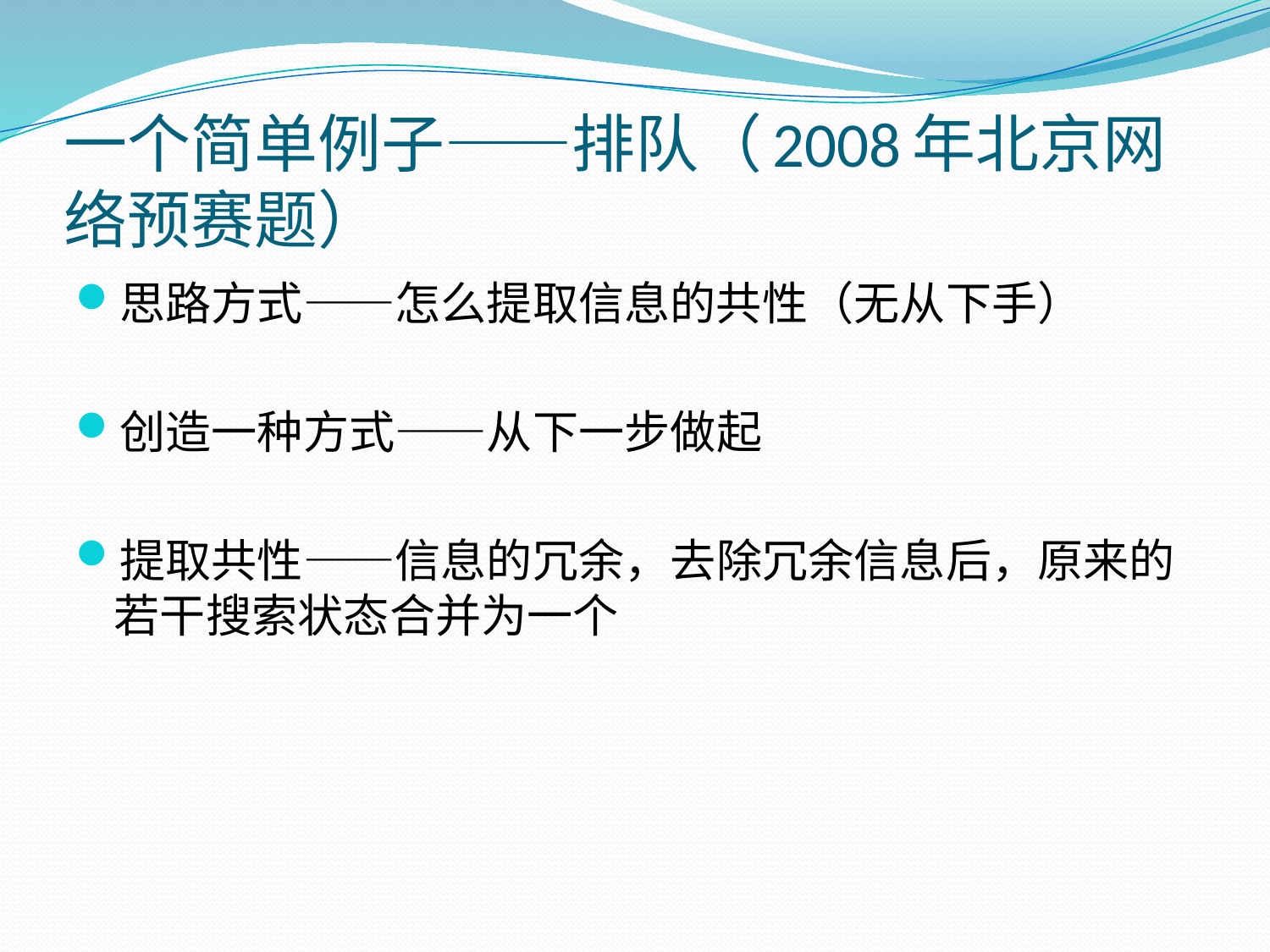

# 一个简单例子——排队（2008年北京网络预赛题）
思路方式——怎么提取信息的共性（无从下手）

创造一种方式——从下一步做起

提取共性——信息的冗余，去除冗余信息后，原来的若干搜索状态合并为一个